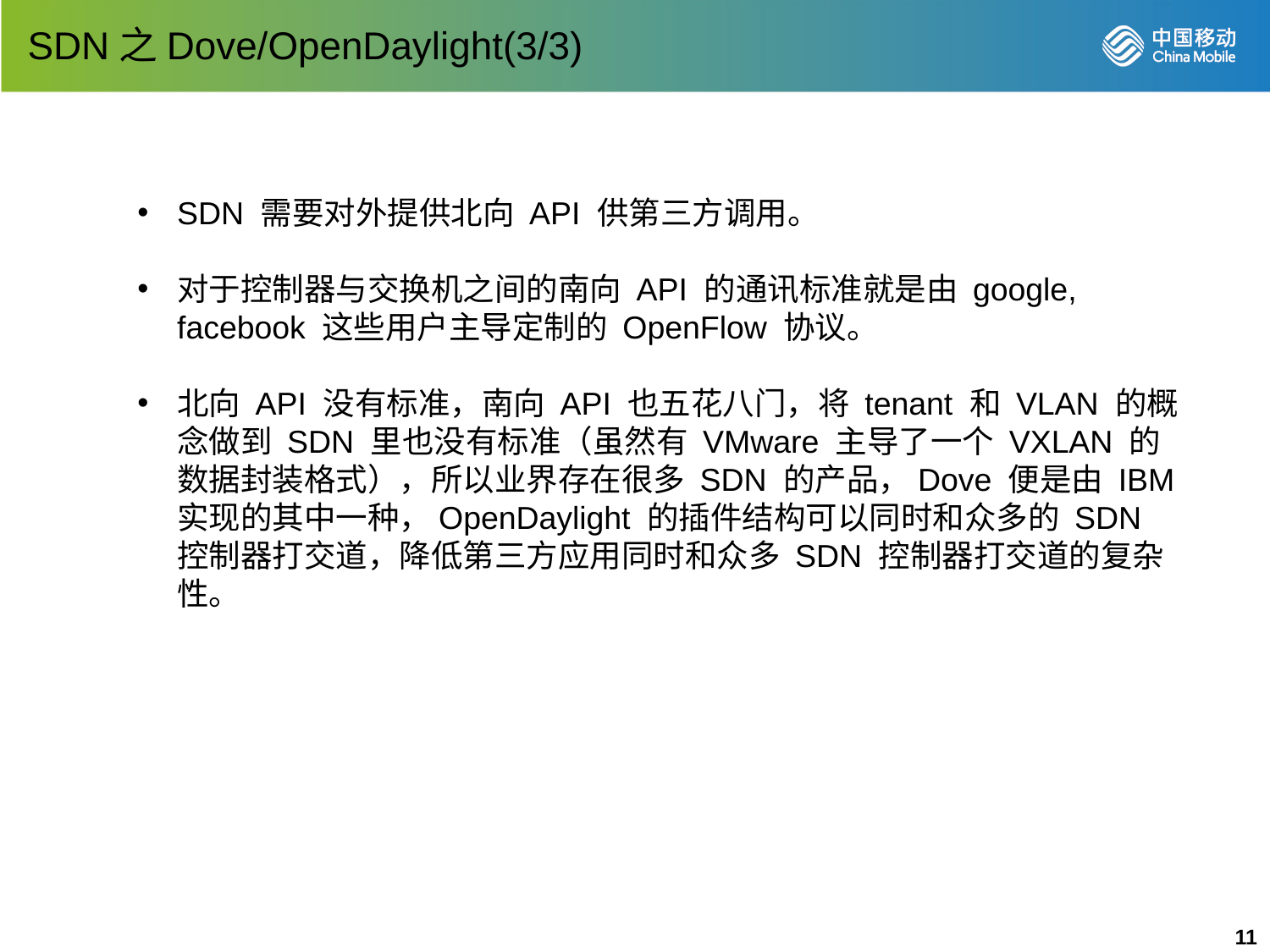

# SDN之Dove/OpenDaylight(3/3)
SDN 需要对外提供北向 API 供第三方调用。

对于控制器与交换机之间的南向 API 的通讯标准就是由 google, facebook 这些用户主导定制的 OpenFlow 协议。

北向 API 没有标准，南向 API 也五花八门，将 tenant 和 VLAN 的概念做到 SDN 里也没有标准（虽然有 VMware 主导了一个 VXLAN 的数据封装格式），所以业界存在很多 SDN 的产品，Dove 便是由 IBM 实现的其中一种，OpenDaylight 的插件结构可以同时和众多的 SDN 控制器打交道，降低第三方应用同时和众多 SDN 控制器打交道的复杂性。